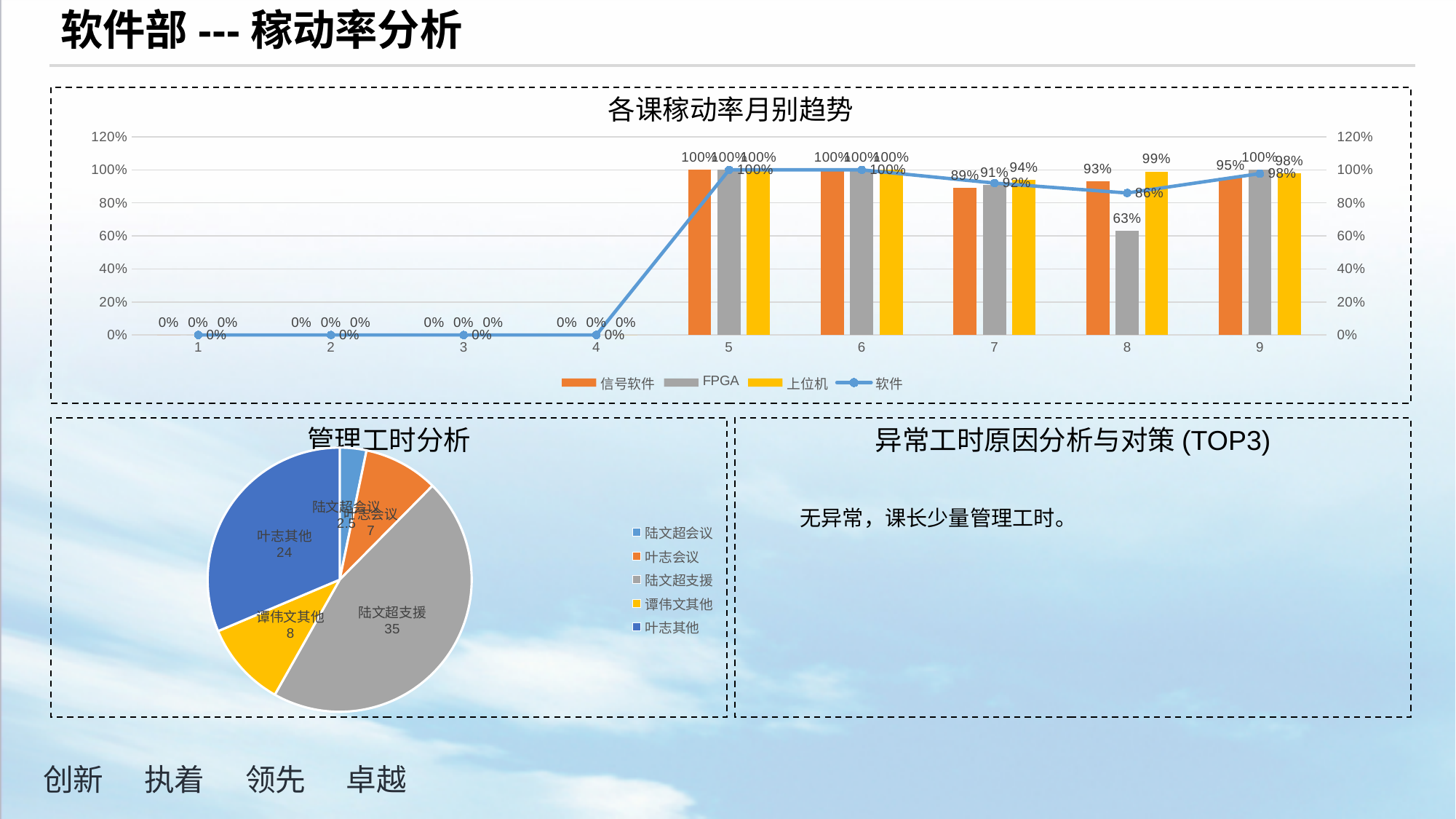

软件部---稼动率分析
各课稼动率月别趋势

### Chart

| Category | 信号软件 | FPGA | 上位机 | 软件 |
|---|---|---|---|---|
管理工时分析
异常工时原因分析与对策(TOP3)

### Chart

| Category |  |
|---|---|
| 陆文超会议 | 2.5 |
| 叶志会议 | 7.0 |
| 陆文超支援 | 35.0 |
| 谭伟文其他 | 8.0 |
| 叶志其他 | 24.0 |
无异常，课长少量管理工时。